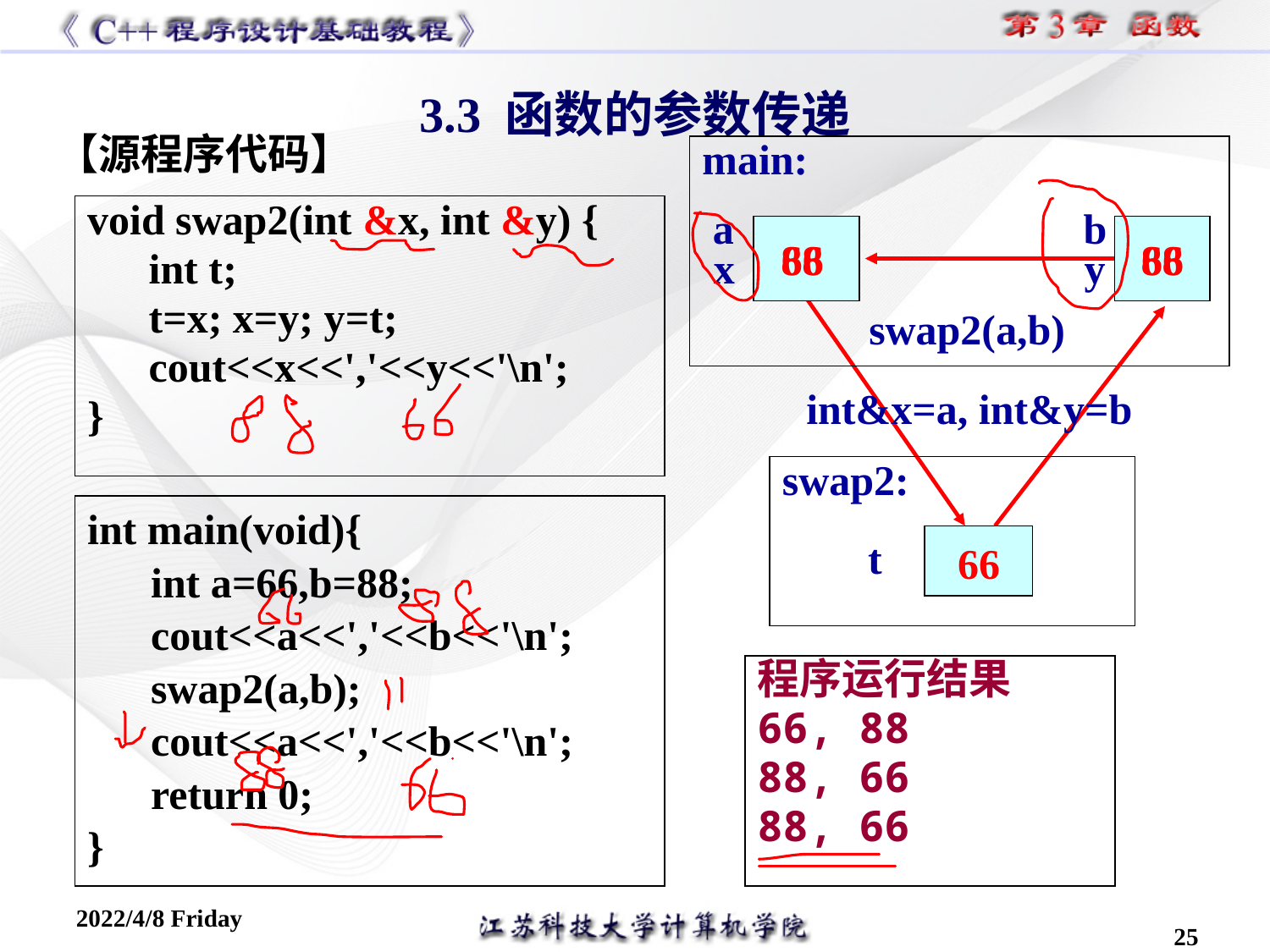

3.3 函数的参数传递
【源程序代码】
main:

 a                                 b

swap2(a,b)
void swap2(int &x, int &y) {
int t;
t=x; x=y; y=t;
cout<<x<<','<<y<<'\n';
}
88

66
88

66
x                                 y

int&x=a, int&y=b
swap2:
int main(void){
int a=66,b=88;
cout<<a<<','<<b<<'\n';
swap2(a,b);
cout<<a<<','<<b<<'\n';
return 0;
}
t

66
程序运行结果
66, 88
88, 66
88, 66